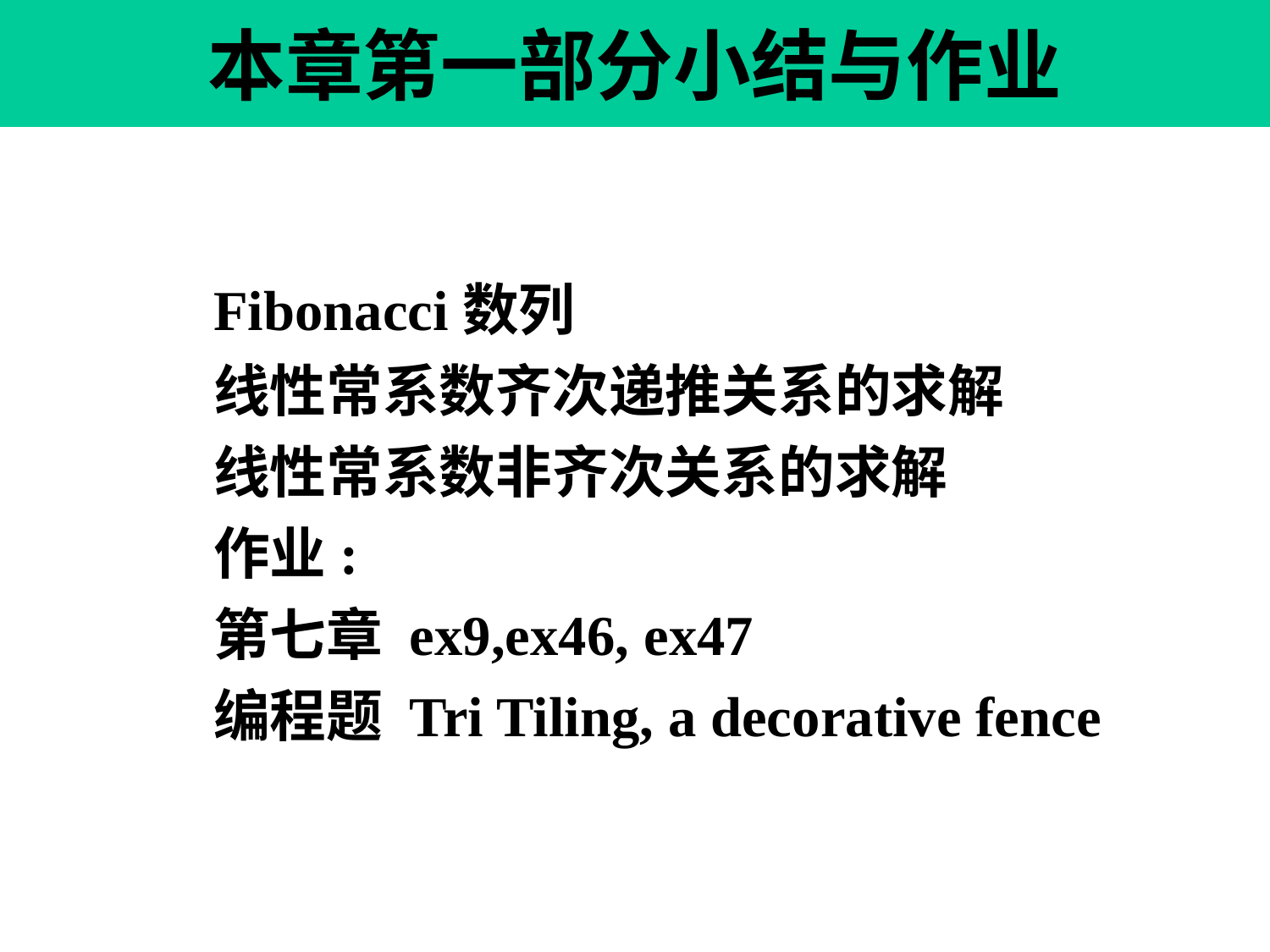

# 本章第一部分小结与作业
Fibonacci数列
线性常系数齐次递推关系的求解
线性常系数非齐次关系的求解
作业:
第七章 ex9,ex46, ex47
编程题 Tri Tiling, a decorative fence